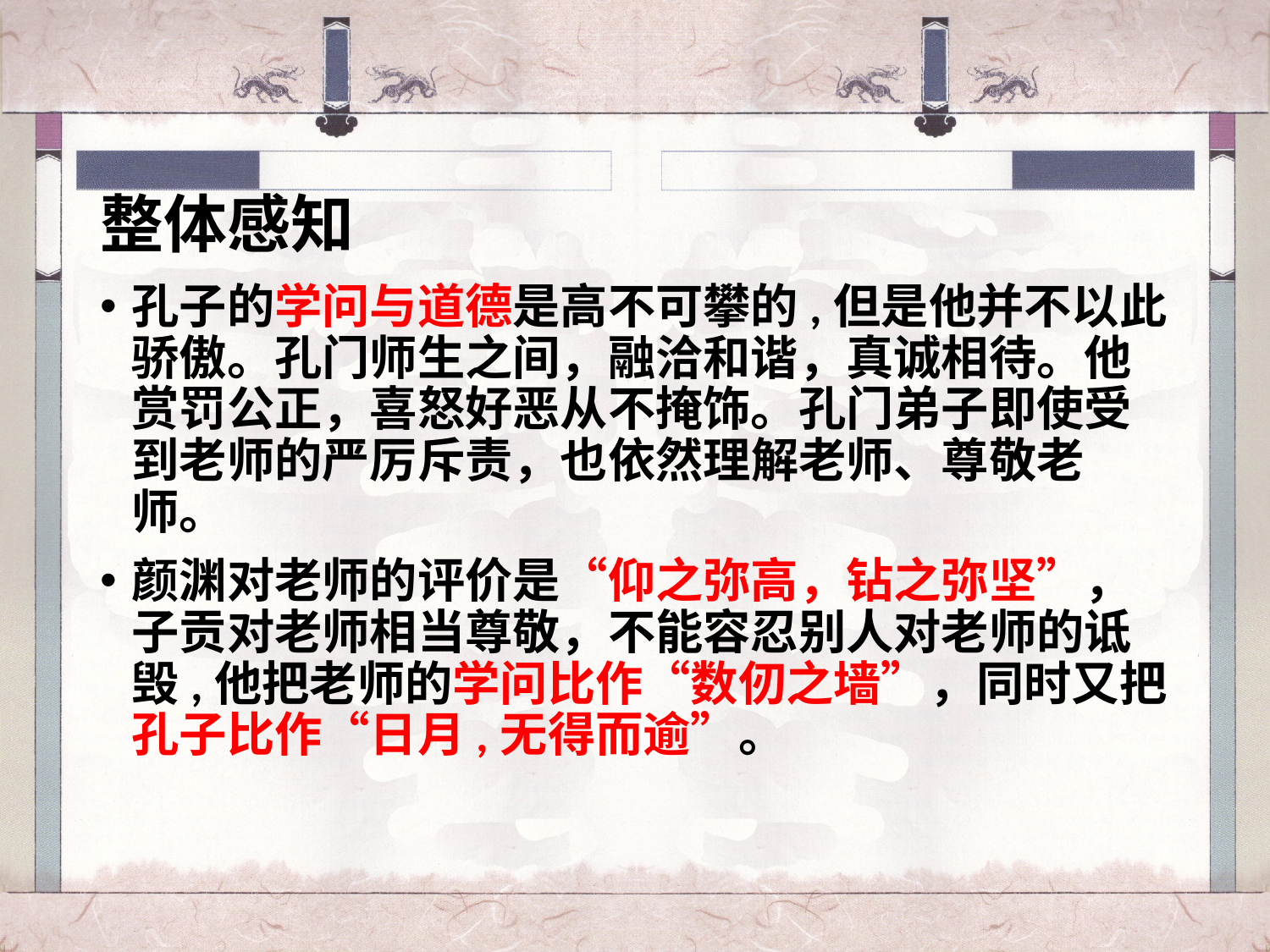

# 整体感知
孔子的学问与道德是高不可攀的,但是他并不以此骄傲。孔门师生之间，融洽和谐，真诚相待。他赏罚公正，喜怒好恶从不掩饰。孔门弟子即使受到老师的严厉斥责，也依然理解老师、尊敬老师。
颜渊对老师的评价是“仰之弥高，钻之弥坚”，子贡对老师相当尊敬，不能容忍别人对老师的诋毁,他把老师的学问比作“数仞之墙”，同时又把孔子比作“日月,无得而逾”。